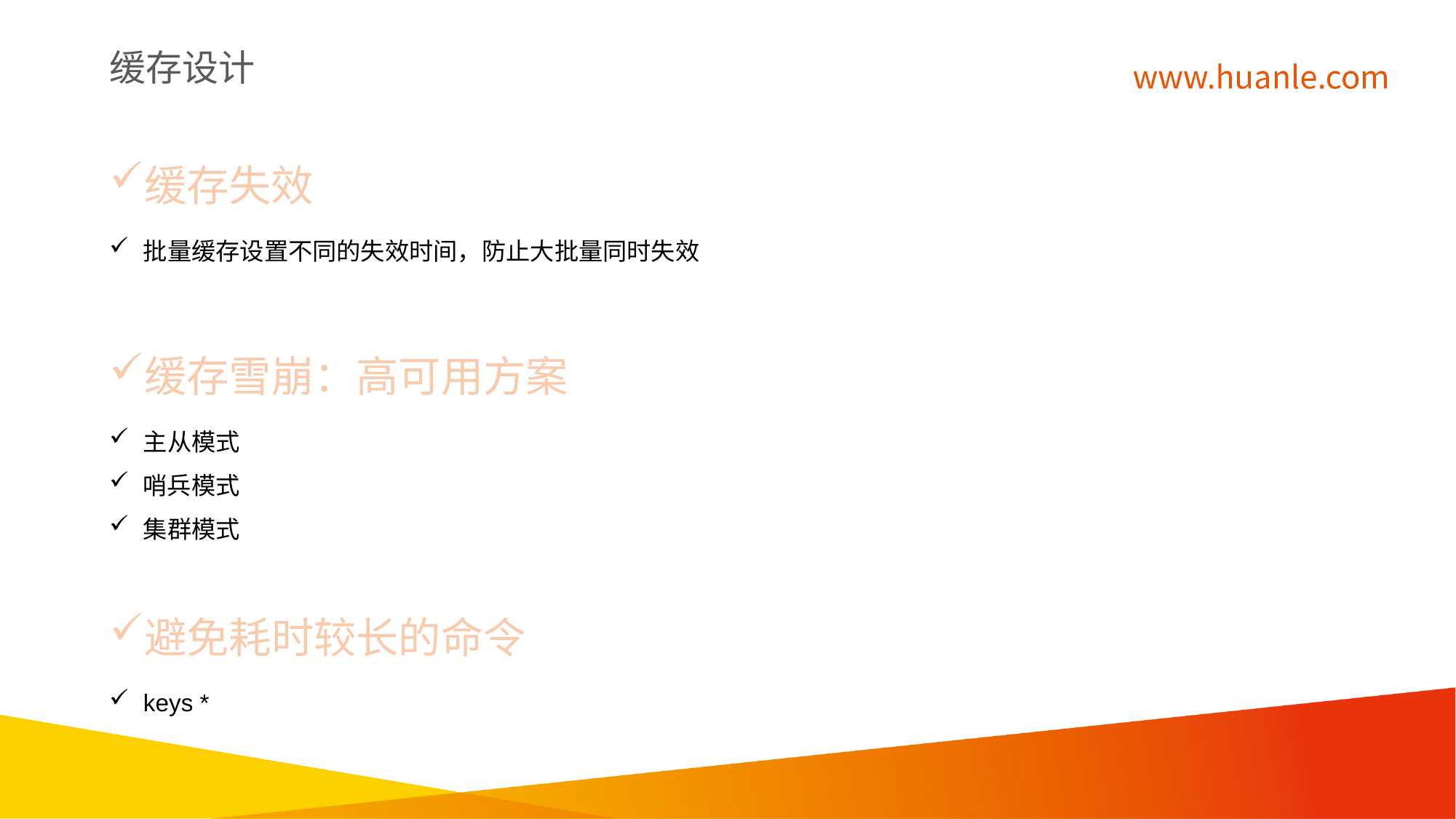

缓存设计
缓存失效
批量缓存设置不同的失效时间，防止大批量同时失效
缓存雪崩：高可用方案
主从模式
哨兵模式
集群模式
避免耗时较长的命令
keys *